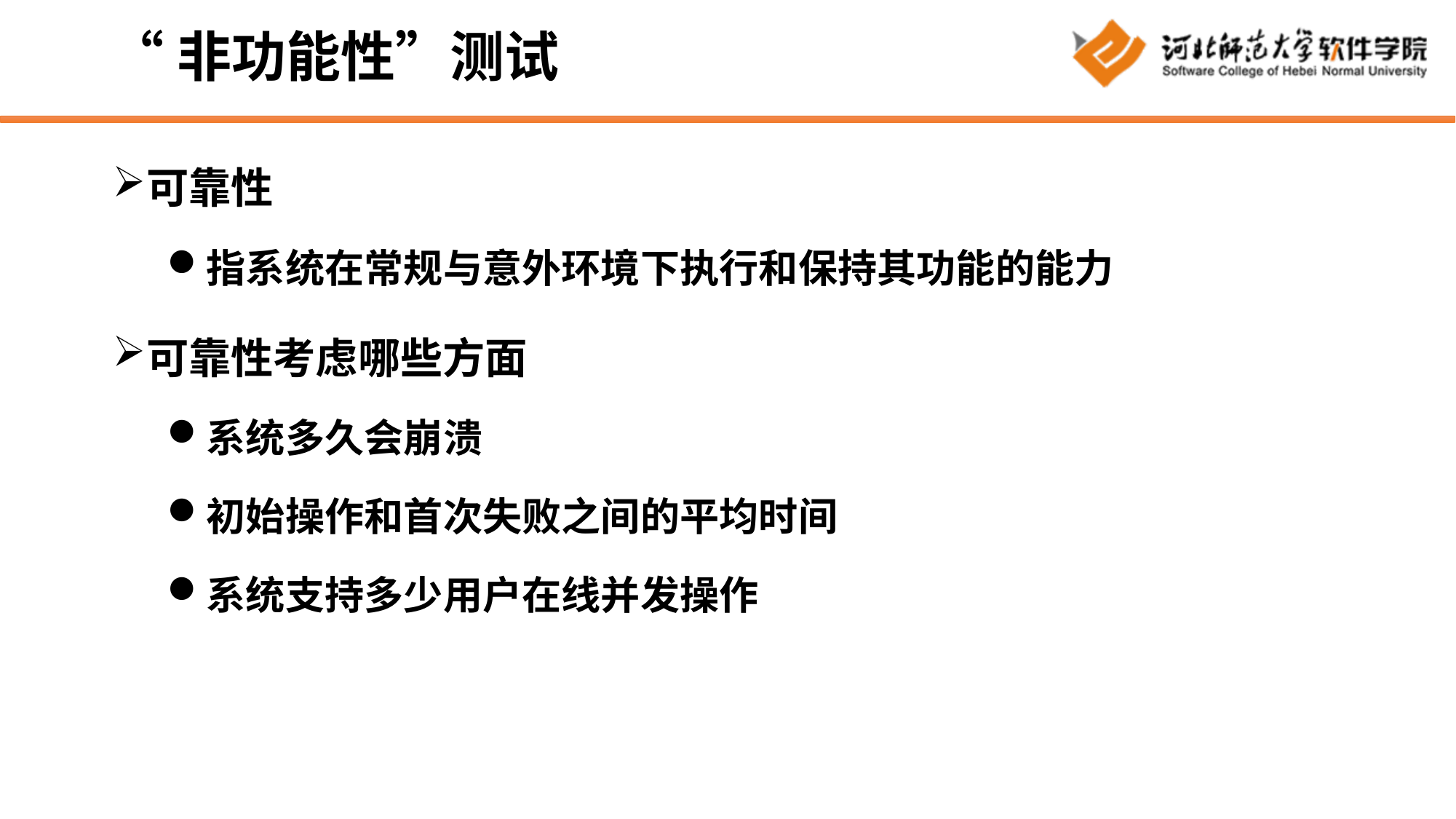

# “非功能性”测试
可靠性
指系统在常规与意外环境下执行和保持其功能的能力
可靠性考虑哪些方面
系统多久会崩溃
初始操作和首次失败之间的平均时间
系统支持多少用户在线并发操作